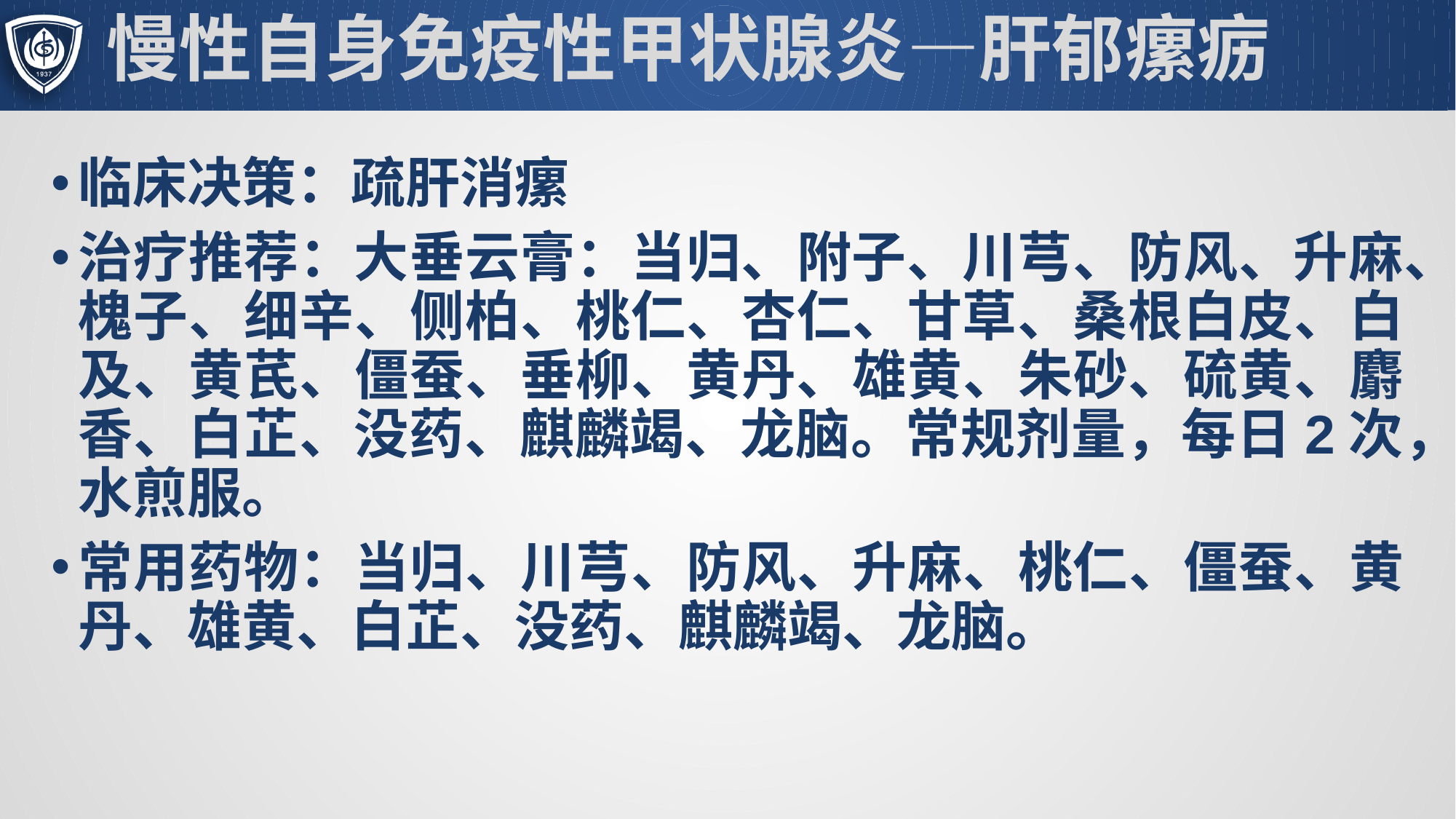

# 慢性自身免疫性甲状腺炎—肝郁瘰疬
临床决策：疏肝消瘰
治疗推荐：大垂云膏：当归、附子、川芎、防风、升麻、槐子、细辛、侧柏、桃仁、杏仁、甘草、桑根白皮、白及、黄芪、僵蚕、垂柳、黄丹、雄黄、朱砂、硫黄、麝香、白芷、没药、麒麟竭、龙脑。常规剂量，每日2次，水煎服。
常用药物：当归、川芎、防风、升麻、桃仁、僵蚕、黄丹、雄黄、白芷、没药、麒麟竭、龙脑。